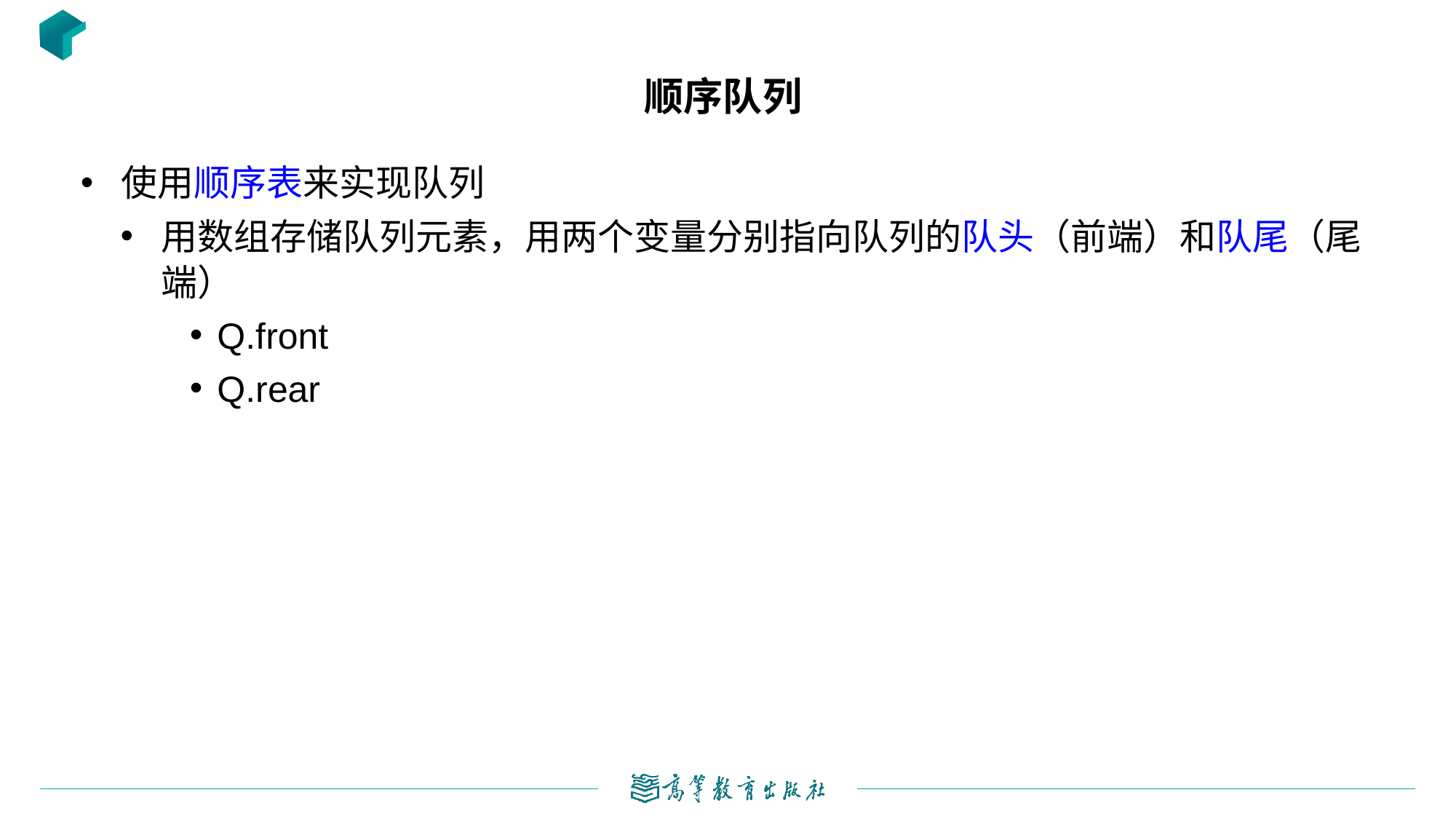

# 顺序队列
使用顺序表来实现队列
用数组存储队列元素，用两个变量分别指向队列的队头（前端）和队尾（尾端）
Q.front
Q.rear